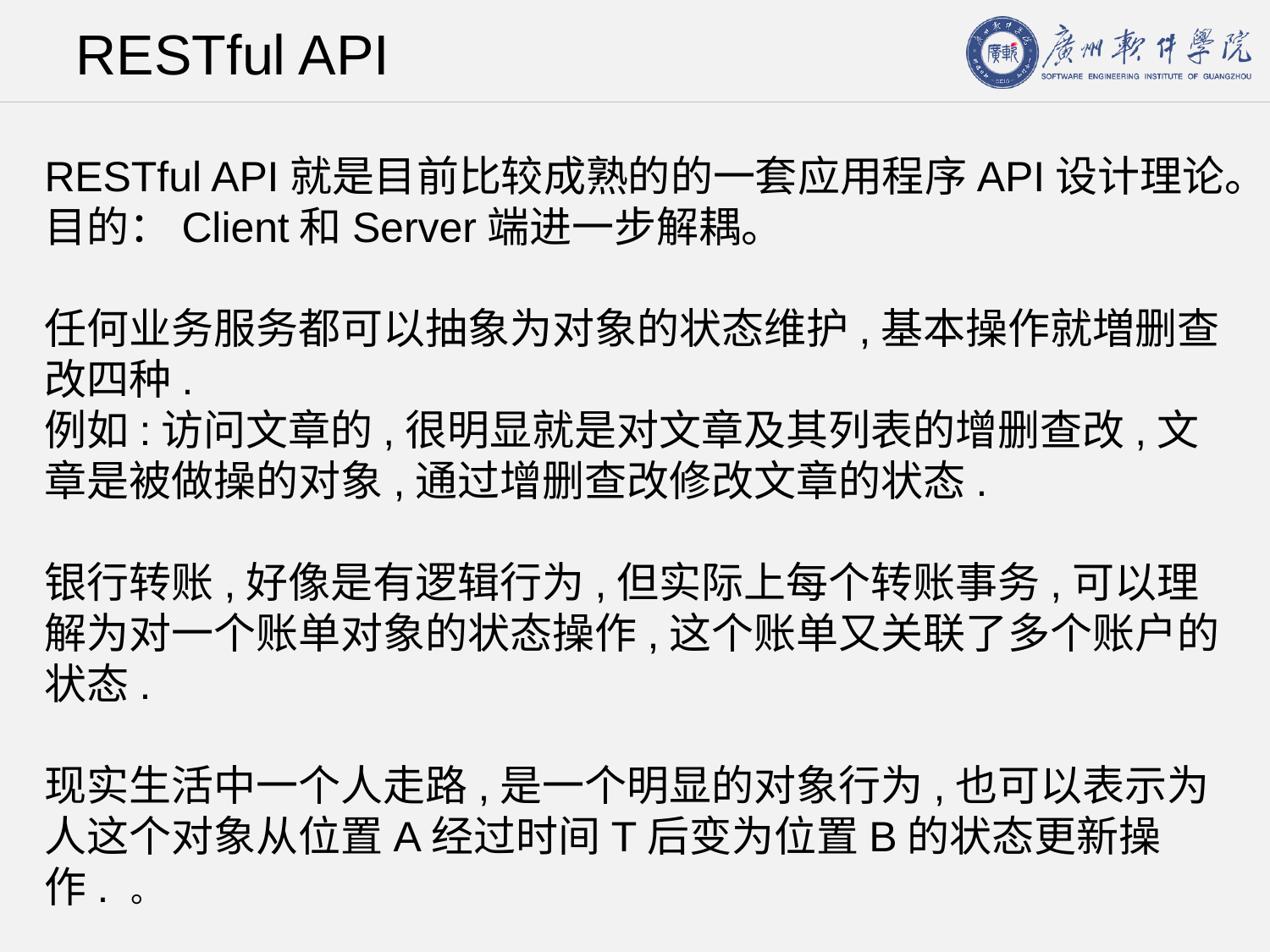

# RESTful API
RESTful API就是目前比较成熟的的一套应用程序API设计理论。
目的：Client和Server端进一步解耦。

任何业务服务都可以抽象为对象的状态维护,基本操作就増删查改四种.
例如:访问文章的,很明显就是对文章及其列表的增删查改,文章是被做操的对象,通过增删查改修改文章的状态.

银行转账,好像是有逻辑行为,但实际上每个转账事务,可以理解为对一个账单对象的状态操作,这个账单又关联了多个账户的状态.

现实生活中一个人走路,是一个明显的对象行为,也可以表示为人这个对象从位置A经过时间T后变为位置B的状态更新操作. 。